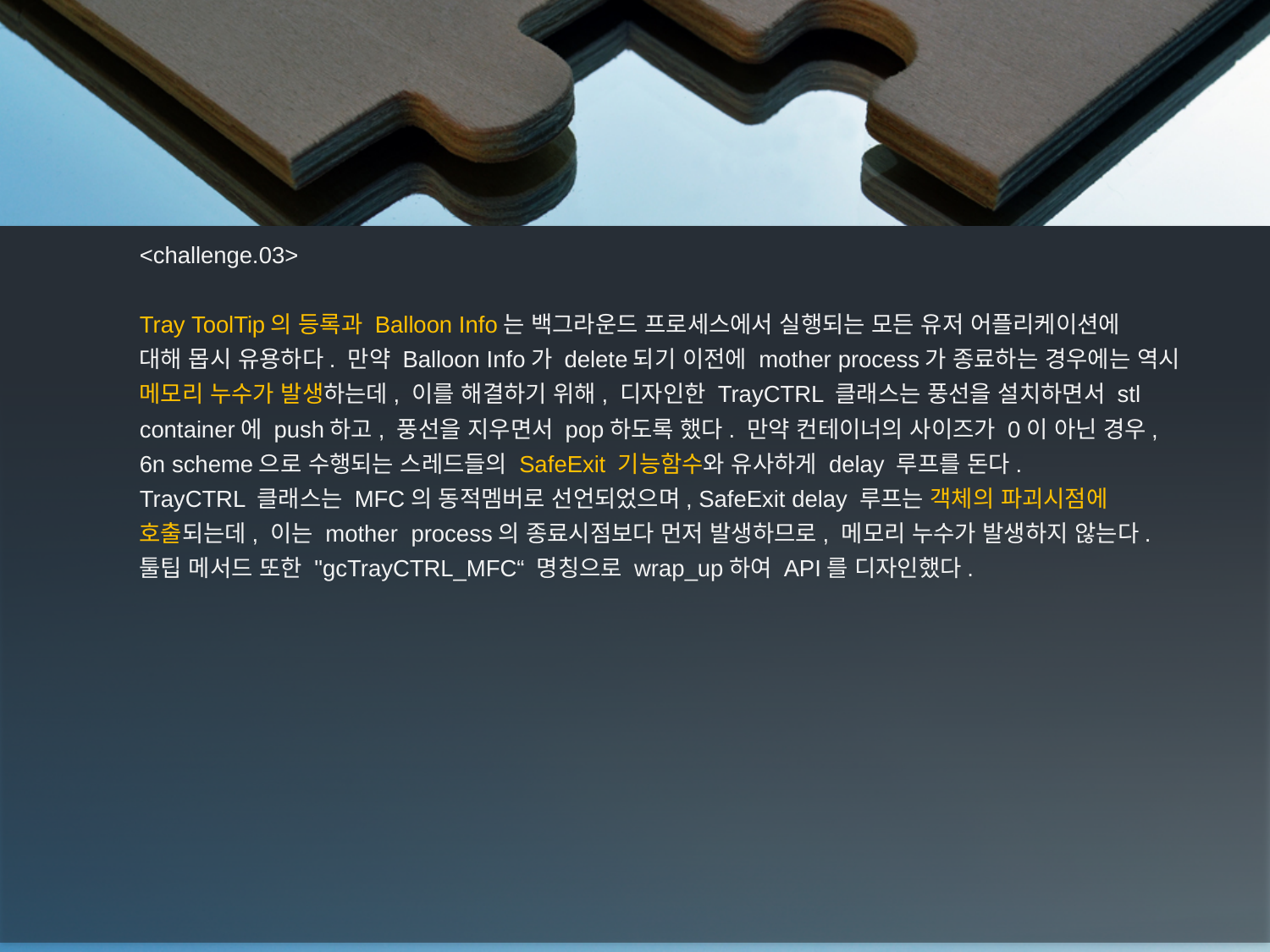

<challenge.03>

	Tray ToolTip의 등록과 Balloon Info는 백그라운드 프로세스에서 실행되는 모든 유저 어플리케이션에
	대해 몹시 유용하다. 만약 Balloon Info가 delete되기 이전에 mother process가 종료하는 경우에는 역시
	메모리 누수가 발생하는데, 이를 해결하기 위해, 디자인한 TrayCTRL 클래스는 풍선을 설치하면서 stl
	container에 push하고, 풍선을 지우면서 pop하도록 했다. 만약 컨테이너의 사이즈가 0이 아닌 경우,
	6n scheme으로 수행되는 스레드들의 SafeExit 기능함수와 유사하게 delay 루프를 돈다.
	TrayCTRL 클래스는 MFC의 동적멤버로 선언되었으며, SafeExit delay 루프는 객체의 파괴시점에
	호출되는데, 이는 mother  process의 종료시점보다 먼저 발생하므로, 메모리 누수가 발생하지 않는다.
	툴팁 메서드 또한 "gcTrayCTRL_MFC“ 명칭으로 wrap_up하여 API를 디자인했다.